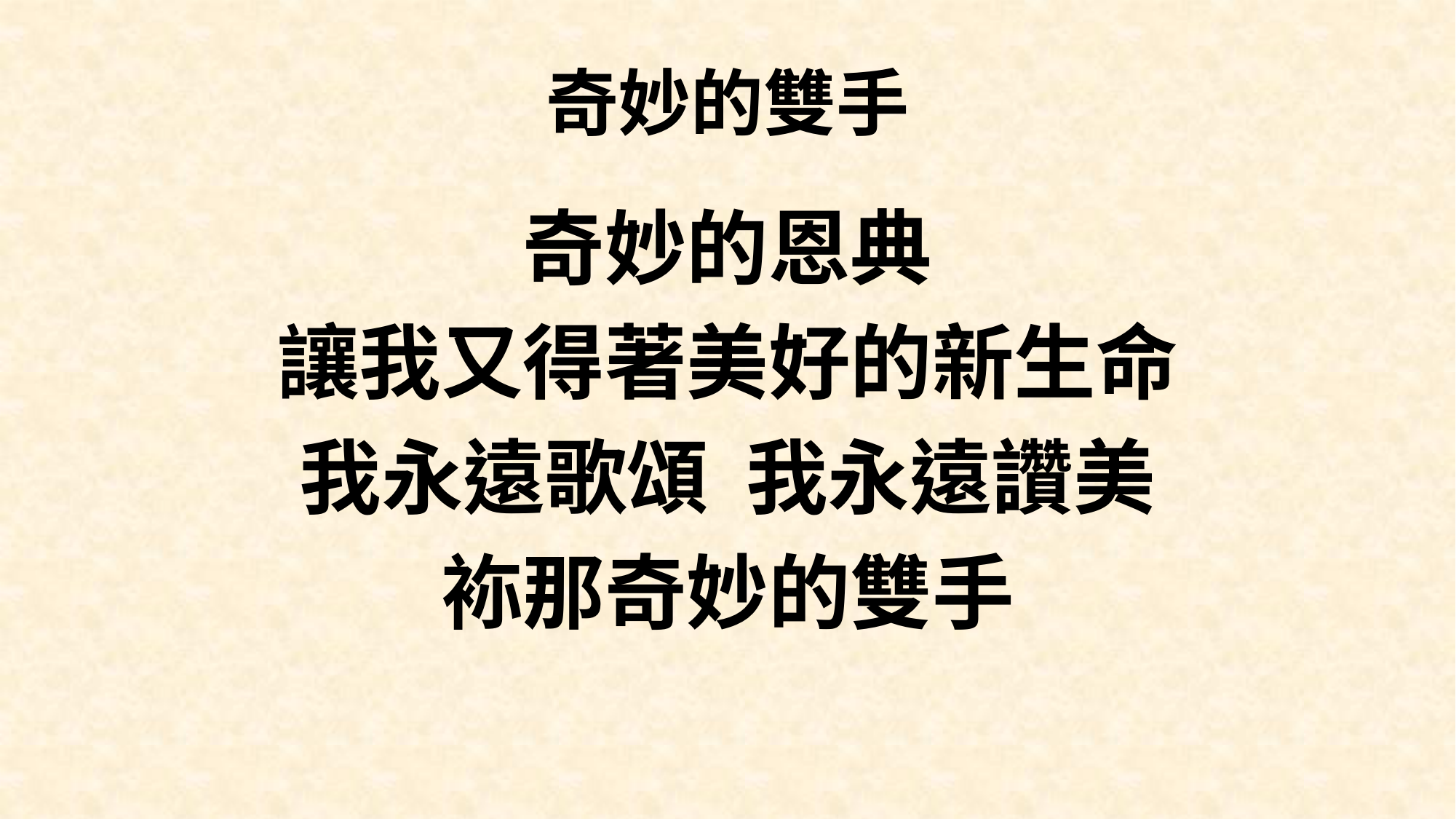

# 奇妙的雙手
奇妙的恩典
讓我又得著美好的新生命
我永遠歌頌  我永遠讚美
袮那奇妙的雙手